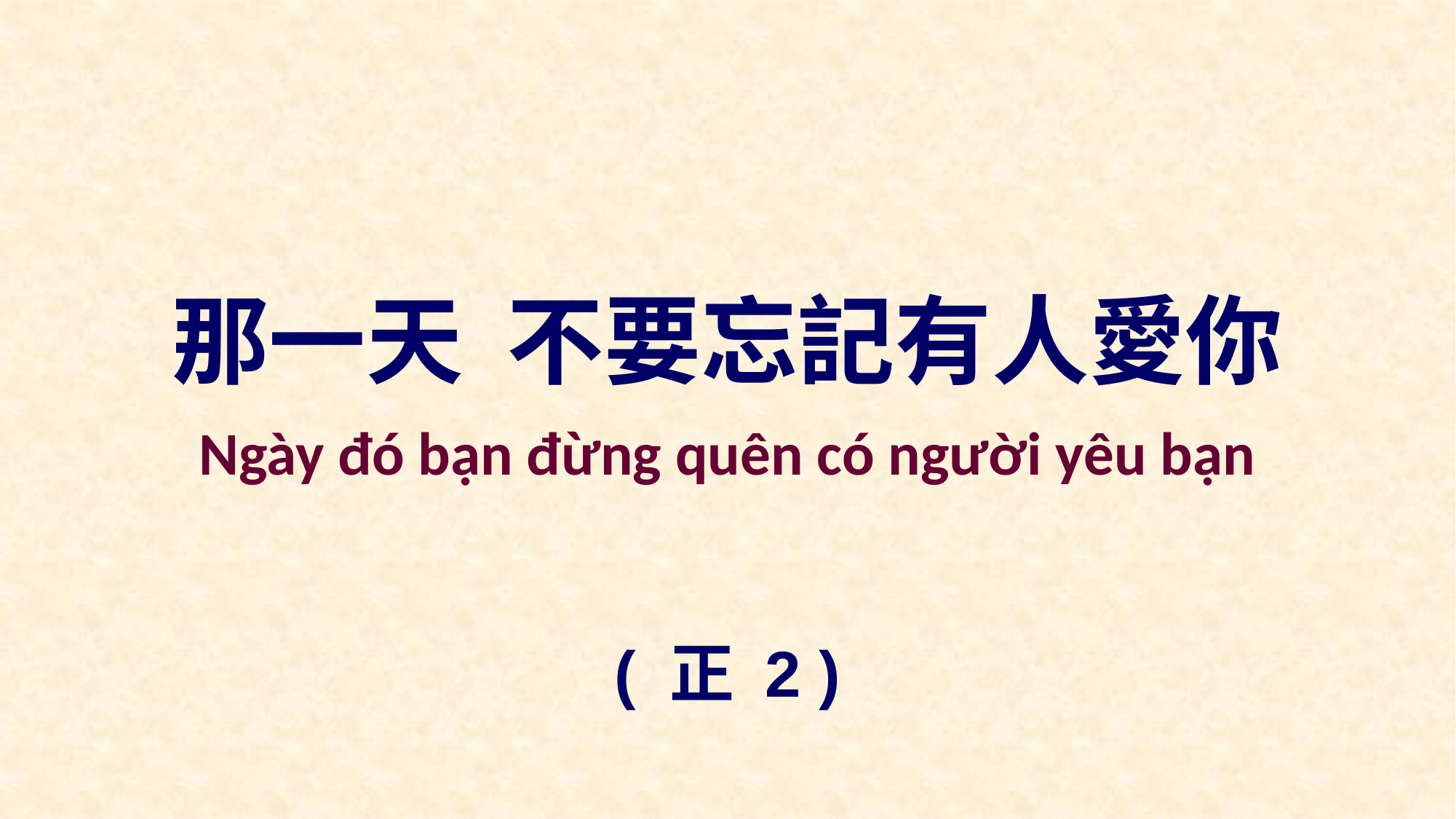

那一天  不要忘記有人愛你
Ngày đó bạn đừng quên có người yêu bạn
( 正 2 )